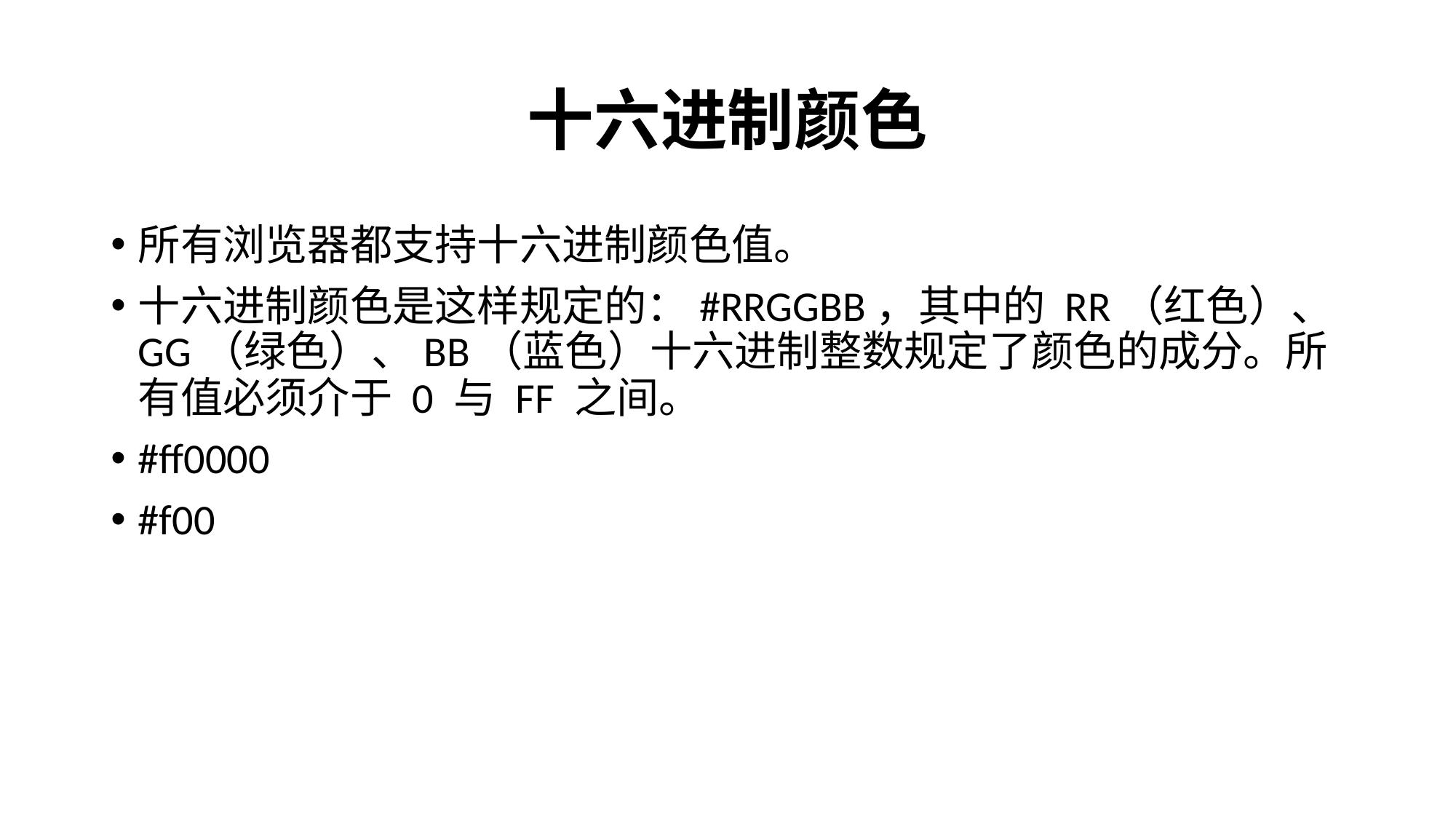

# 十六进制颜色
所有浏览器都支持十六进制颜色值。
十六进制颜色是这样规定的：#RRGGBB，其中的 RR（红色）、GG（绿色）、BB（蓝色）十六进制整数规定了颜色的成分。所有值必须介于 0 与 FF 之间。
#ff0000
#f00